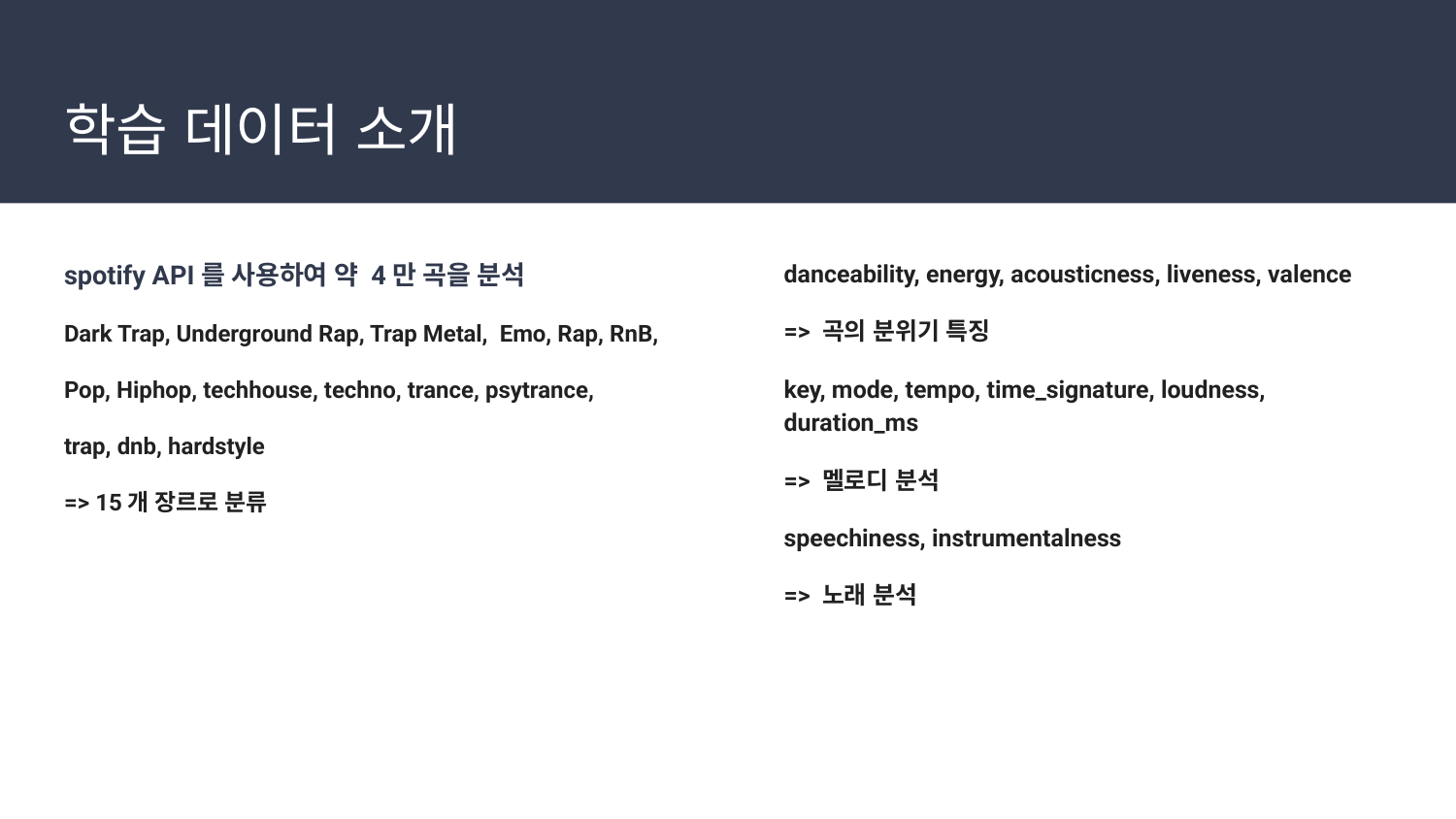

# 학습 데이터 소개
spotify API를 사용하여 약 4만 곡을 분석
Dark Trap, Underground Rap, Trap Metal,  Emo, Rap, RnB,
Pop, Hiphop, techhouse, techno, trance, psytrance,
trap, dnb, hardstyle
=> 15개 장르로 분류
danceability, energy, acousticness, liveness, valence
=> 곡의 분위기 특징
key, mode, tempo, time_signature, loudness, duration_ms
=> 멜로디 분석
speechiness, instrumentalness
=> 노래 분석